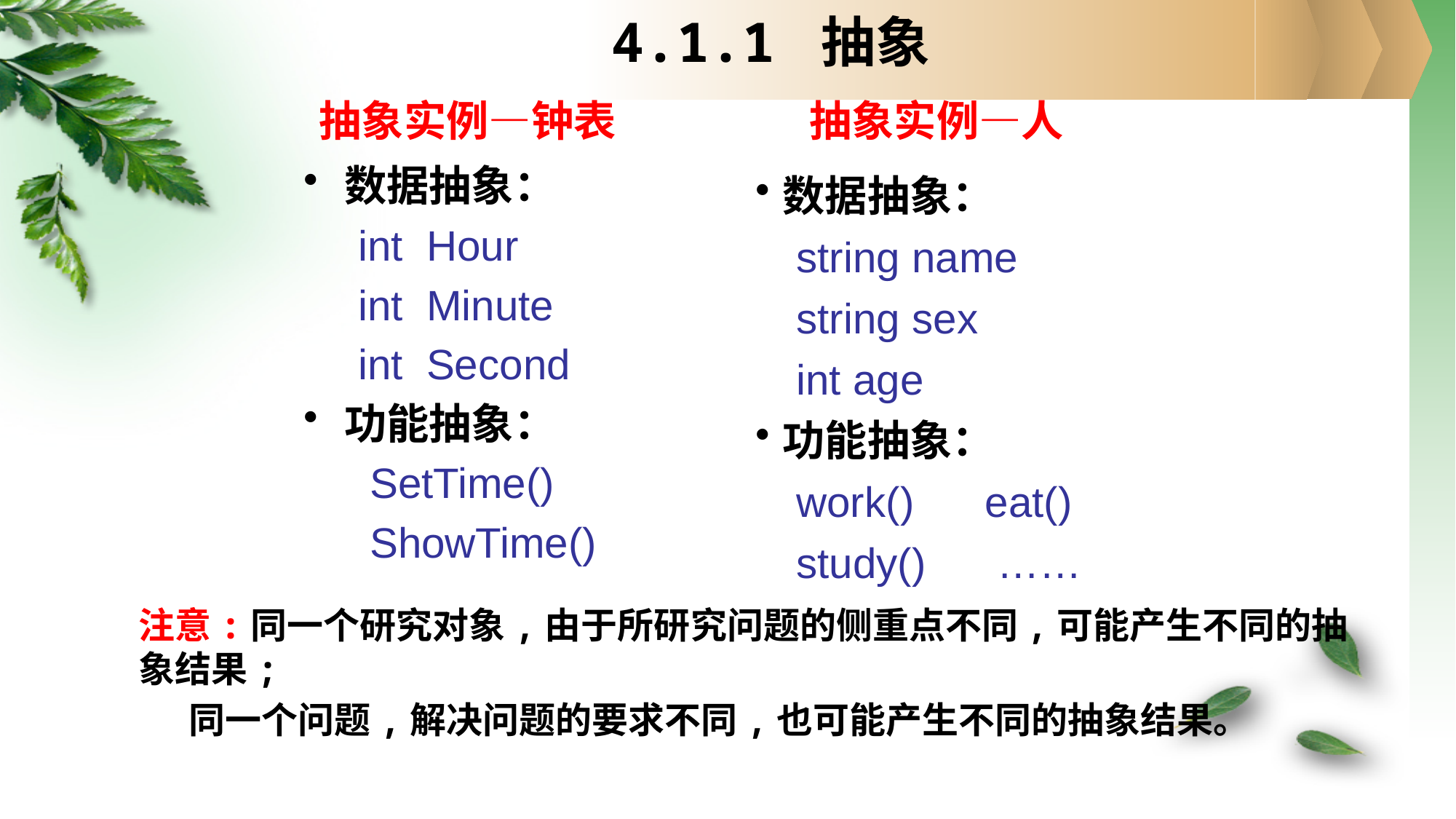

4.1.1 抽象
# 抽象实例—钟表
抽象实例—人
数据抽象：
int  Hour
int  Minute
int  Second
功能抽象：
 SetTime()
 ShowTime()

数据抽象：
string name
string sex
int age
功能抽象：
work()      eat()
study()      ……
注意:同一个研究对象,由于所研究问题的侧重点不同,可能产生不同的抽象结果;
     同一个问题,解决问题的要求不同,也可能产生不同的抽象结果。